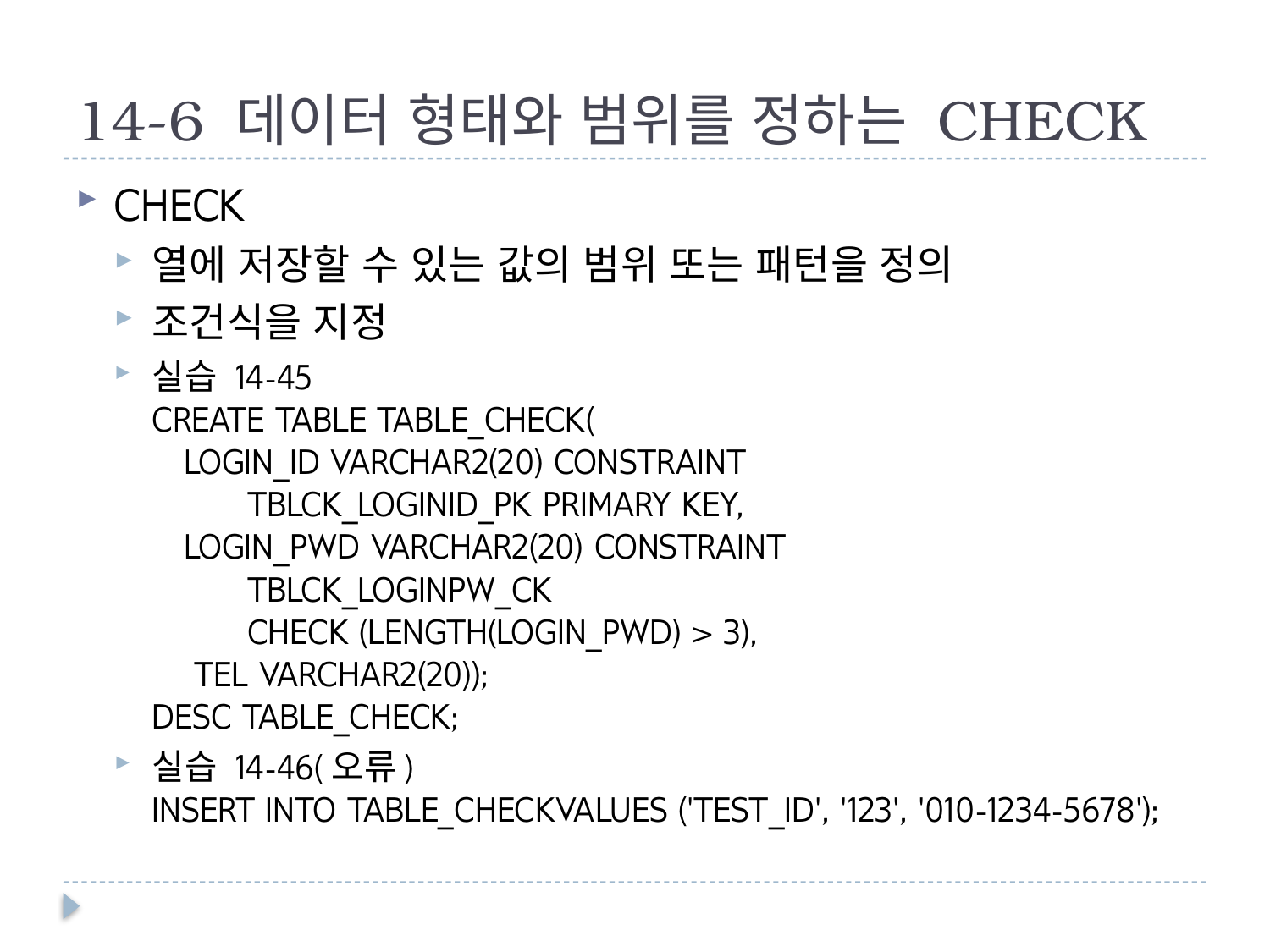

# 14-6 데이터 형태와 범위를 정하는 CHECK
CHECK
열에 저장할 수 있는 값의 범위 또는 패턴을 정의
조건식을 지정
실습 14-45
CREATE TABLE TABLE_CHECK(
   LOGIN_ID VARCHAR2(20) CONSTRAINT
         TBLCK_LOGINID_PK PRIMARY KEY,
   LOGIN_PWD VARCHAR2(20) CONSTRAINT
         TBLCK_LOGINPW_CK
         CHECK (LENGTH(LOGIN_PWD) > 3),
    TEL VARCHAR2(20));
DESC TABLE_CHECK;
실습 14-46(오류)
INSERT INTO TABLE_CHECKVALUES ('TEST_ID', '123', '010-1234-5678');